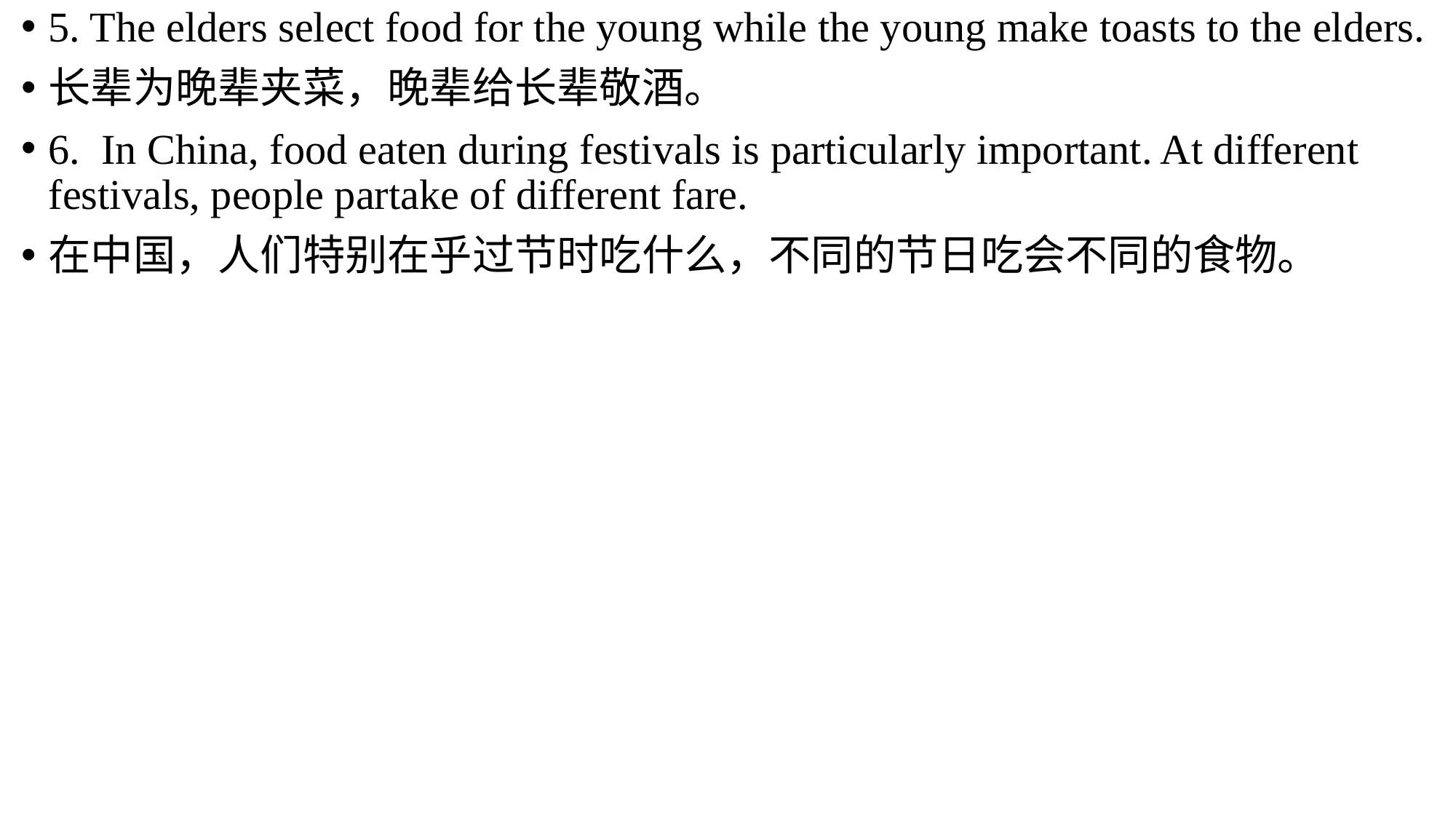

5. The elders select food for the young while the young make toasts to the elders.
长辈为晚辈夹菜，晚辈给长辈敬酒。
6.  In China, food eaten during festivals is particularly important. At different festivals, people partake of different fare.
在中国，人们特别在乎过节时吃什么，不同的节日吃会不同的食物。